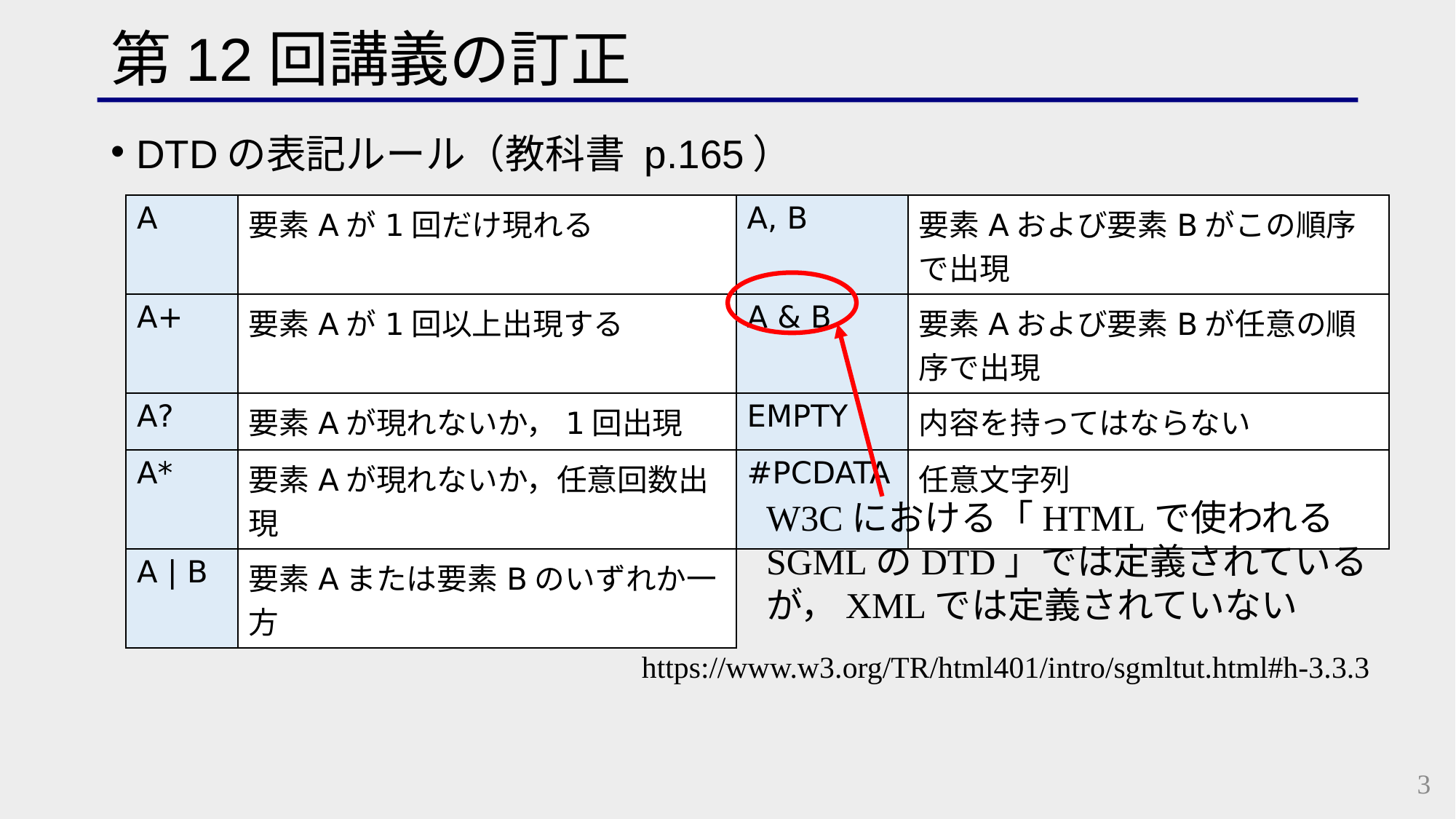

# 第12回講義の訂正
DTDの表記ルール（教科書 p.165）

| A | 要素Aが1回だけ現れる | A, B | 要素Aおよび要素Bがこの順序で出現 |
| --- | --- | --- | --- |
| A+ | 要素Aが1回以上出現する | A & B | 要素Aおよび要素Bが任意の順序で出現 |
| A? | 要素Aが現れないか，1回出現 | EMPTY | 内容を持ってはならない |
| A\* | 要素Aが現れないか，任意回数出現 | #PCDATA | 任意文字列 |
| A | B | 要素Aまたは要素Bのいずれか一方 |  |  |

W3Cにおける「HTMLで使われるSGMLのDTD」では定義されているが，XMLでは定義されていない
https://www.w3.org/TR/html401/intro/sgmltut.html#h-3.3.3
3